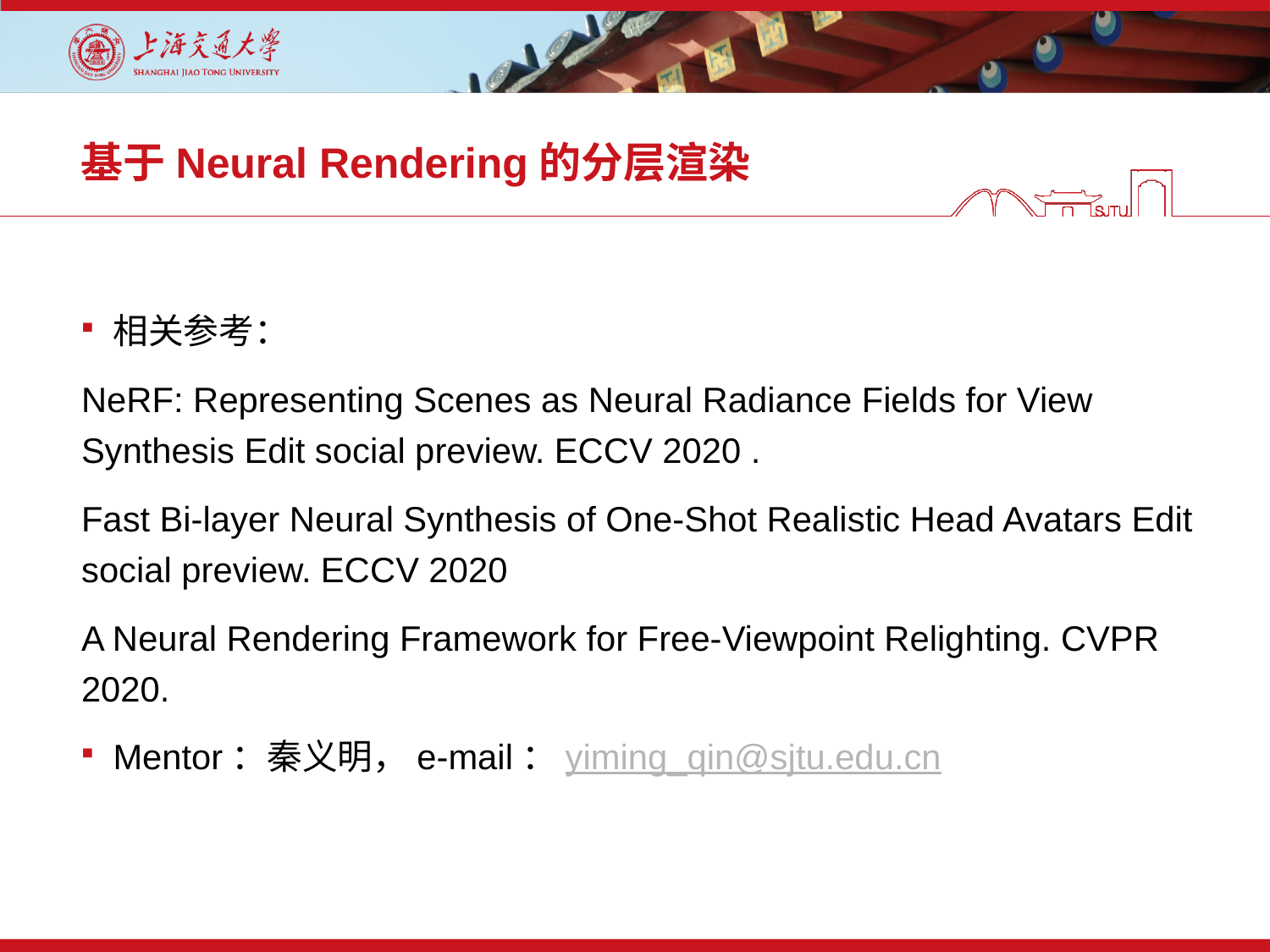

# 基于Neural Rendering的分层渲染

相关参考：
NeRF: Representing Scenes as Neural Radiance Fields for View Synthesis Edit social preview. ECCV 2020 .
Fast Bi-layer Neural Synthesis of One-Shot Realistic Head Avatars Edit social preview. ECCV 2020
A Neural Rendering Framework for Free-Viewpoint Relighting. CVPR 2020.
Mentor：秦义明，e-mail：yiming_qin@sjtu.edu.cn